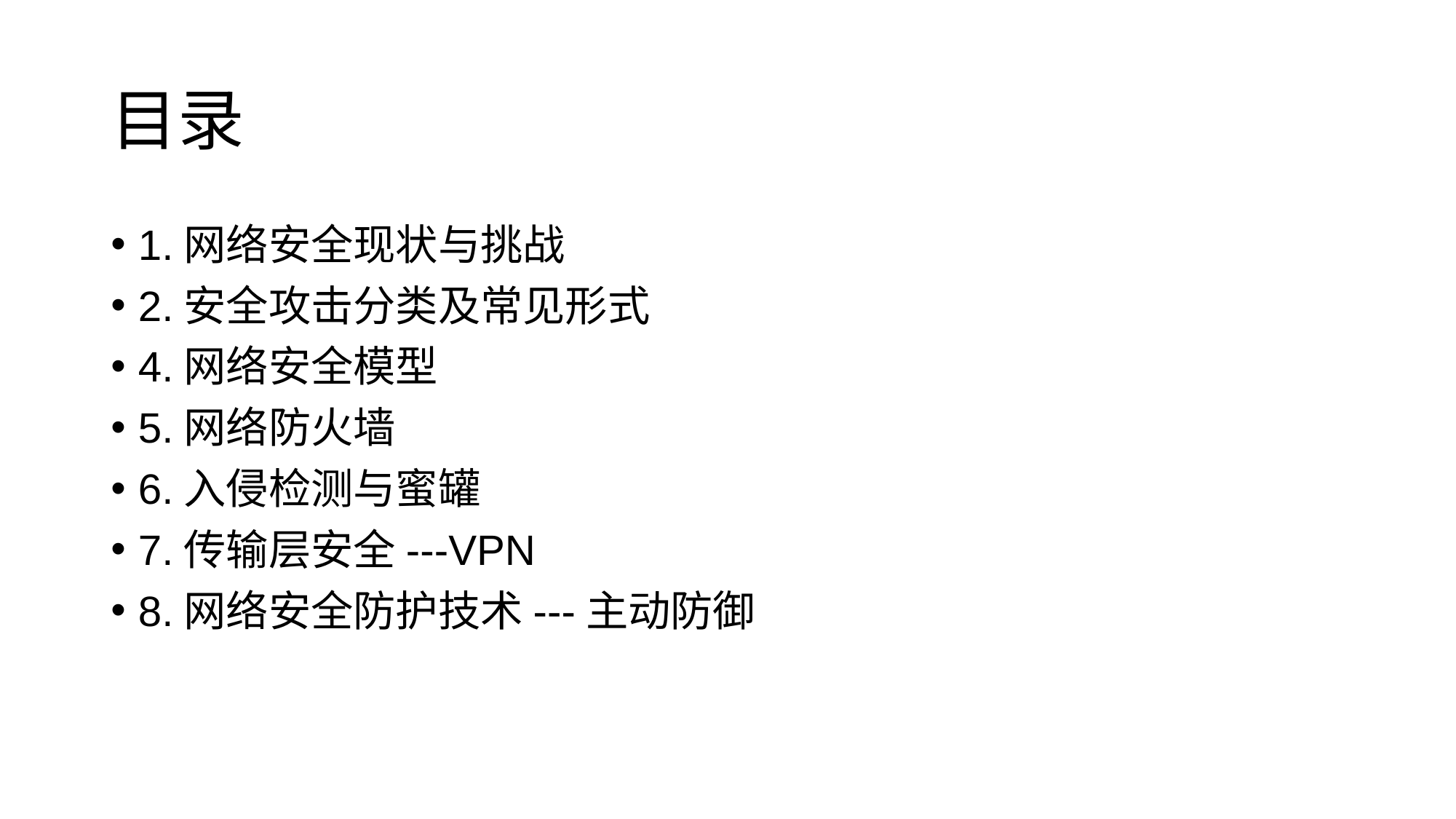

# 目录
1.网络安全现状与挑战
2.安全攻击分类及常见形式
4.网络安全模型
5.网络防火墙
6.入侵检测与蜜罐
7.传输层安全---VPN
8.网络安全防护技术---主动防御